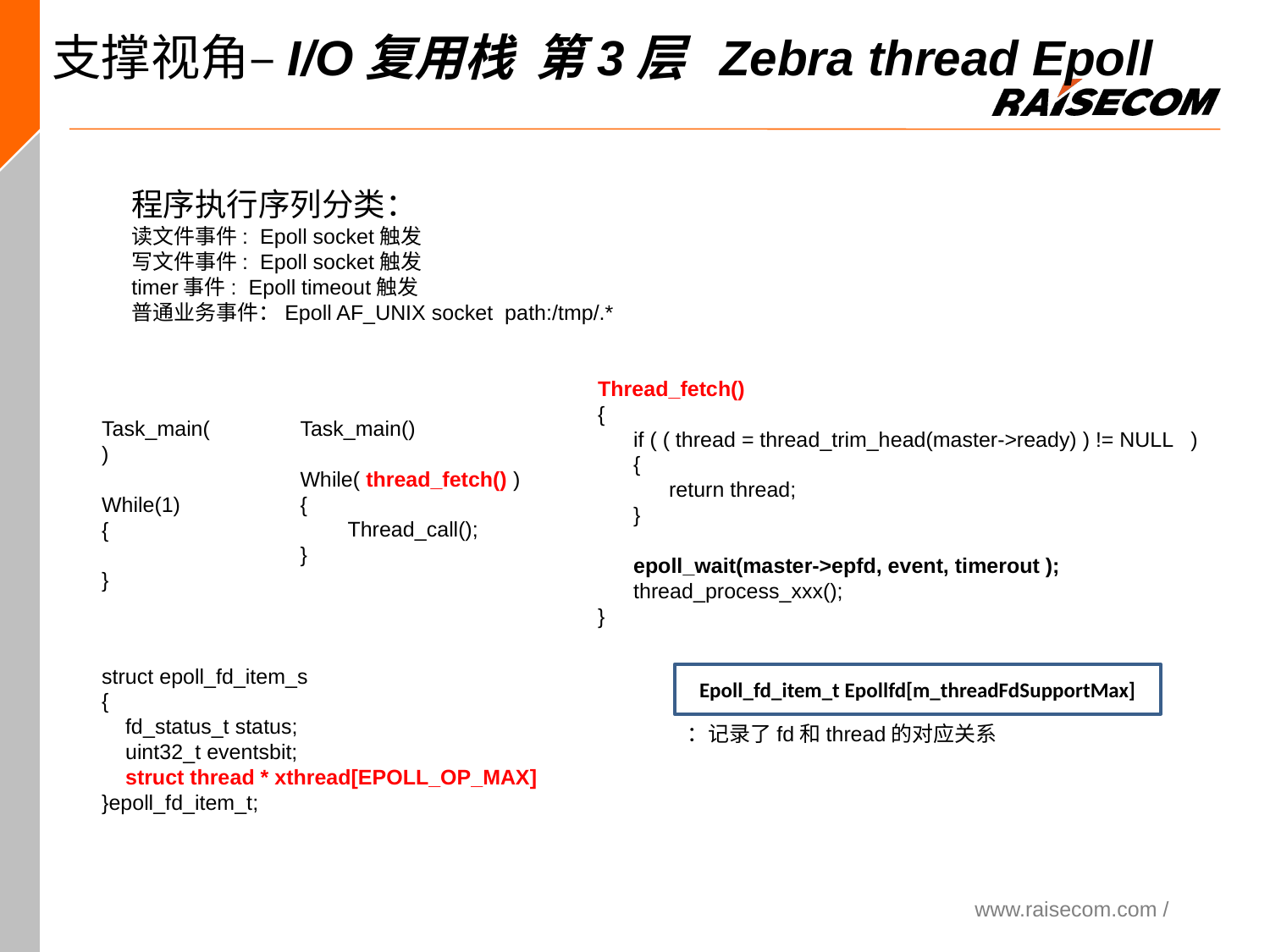

支撑视角–I/O复用栈  第3层  Zebra thread Epoll
程序执行序列分类：
读文件事件:  Epoll socket触发
写文件事件:  Epoll socket触发
timer事件:  Epoll timeout触发
普通业务事件：Epoll AF_UNIX socket  path:/tmp/.*
Thread_fetch()
{
      if ( ( thread = thread_trim_head(master->ready) ) != NULL   )
      {
            return thread;
      }

      epoll_wait(master->epfd, event, timerout );
      thread_process_xxx();
}
Task_main()

While(1)
{

}
Task_main()

While( thread_fetch() )
{
        Thread_call();
}
struct epoll_fd_item_s
{
    fd_status_t status;
    uint32_t eventsbit;
    struct thread * xthread[EPOLL_OP_MAX]
}epoll_fd_item_t;
Epoll_fd_item_t Epollfd[m_threadFdSupportMax]
：记录了fd和thread的对应关系